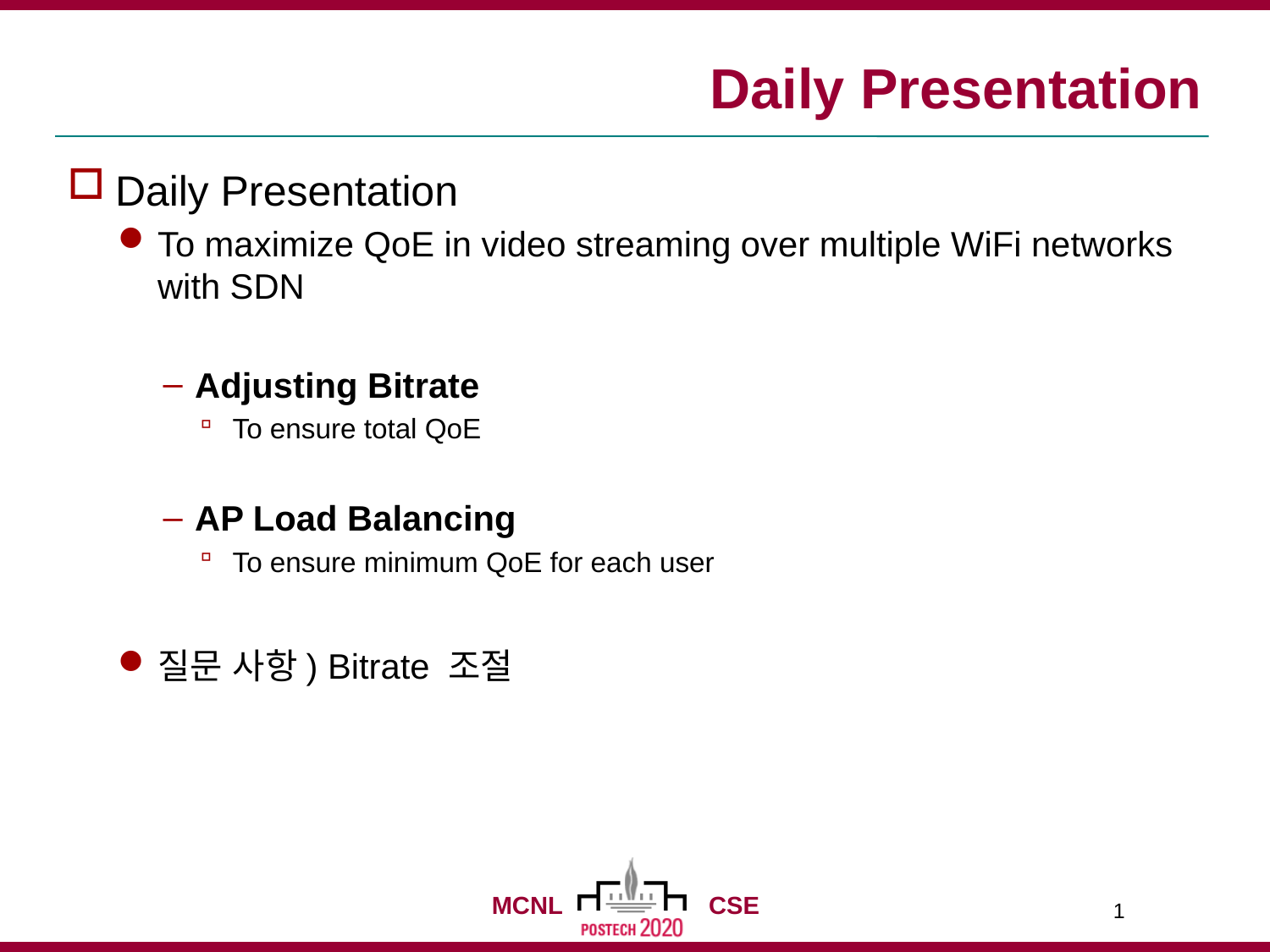

# Daily Presentation
Daily Presentation
To maximize QoE in video streaming over multiple WiFi networks with SDN

Adjusting Bitrate
To ensure total QoE

AP Load Balancing
To ensure minimum QoE for each user

질문 사항) Bitrate 조절
1